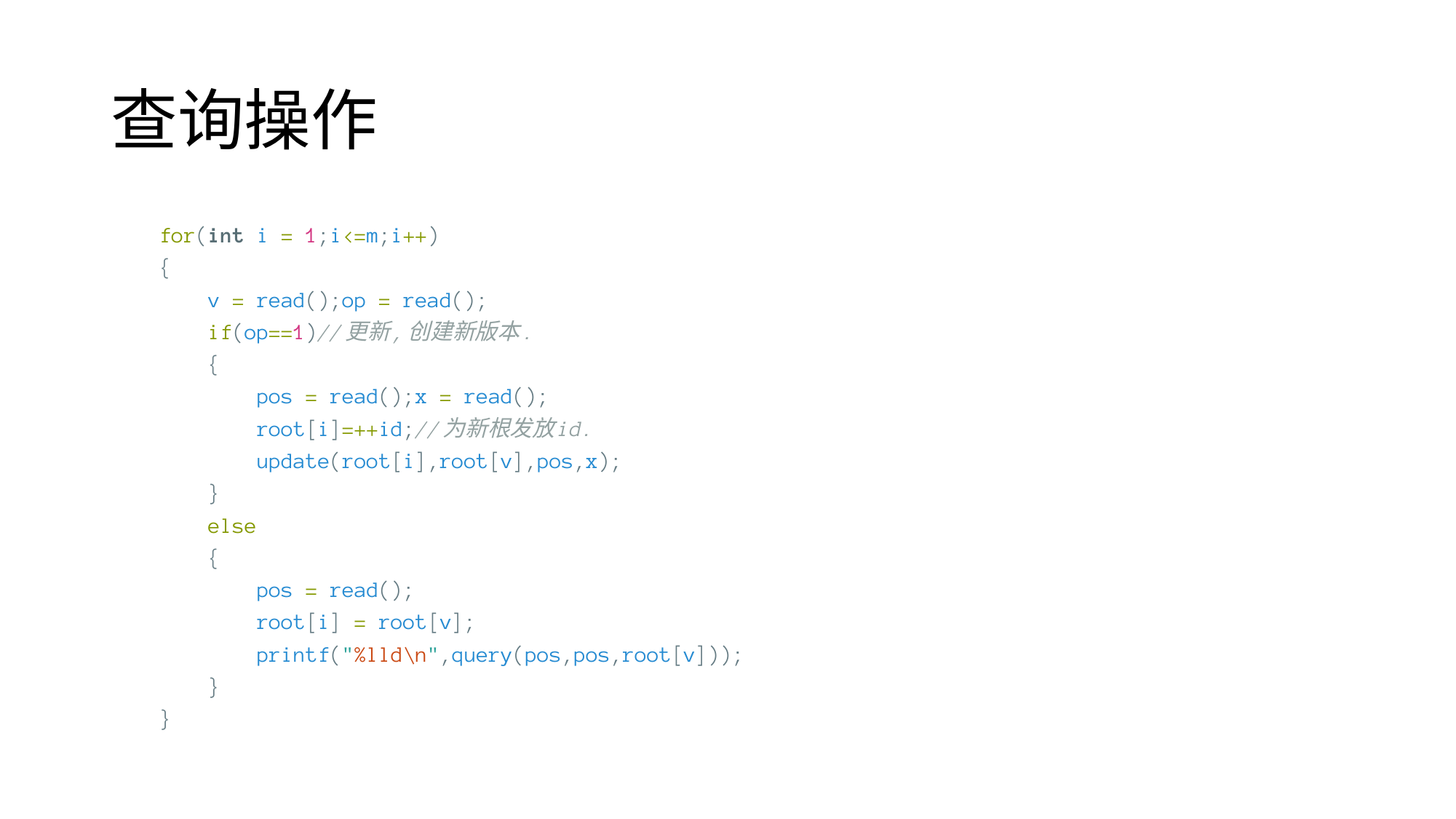

# 查询操作
    for(int i = 1;i<=m;i++)
    {
        v = read();op = read();
        if(op==1)//更新,创建新版本.
        {
            pos = read();x = read();
            root[i]=++id;//为新根发放id.
            update(root[i],root[v],pos,x);
        }
        else
        {
            pos = read();
            root[i] = root[v];
            printf("%lld\n",query(pos,pos,root[v]));
        }
    }